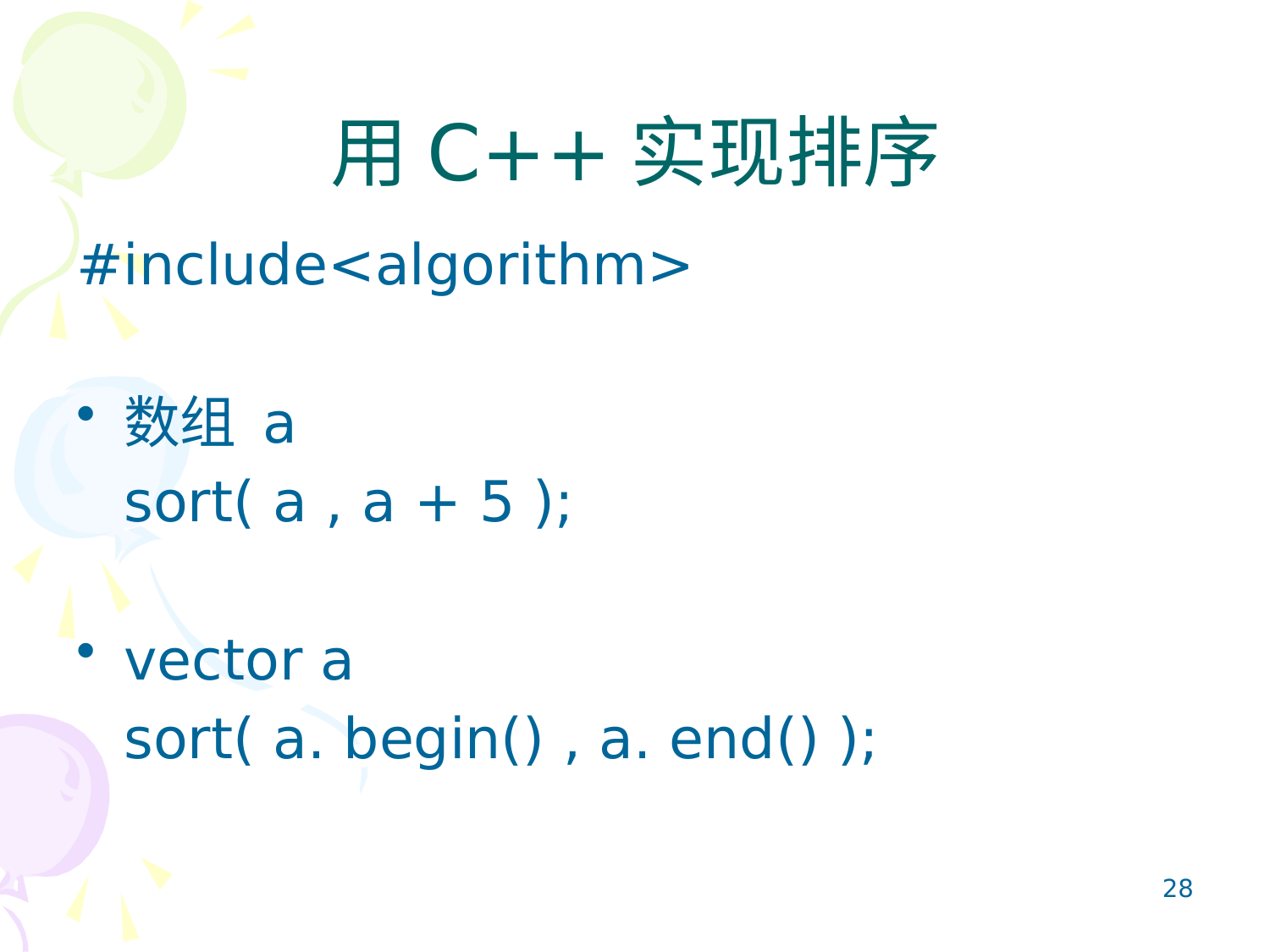

# 用C++实现排序
#include<algorithm>

数组 a
	sort( a , a + 5 );

vector a
	sort( a. begin() , a. end() );

28